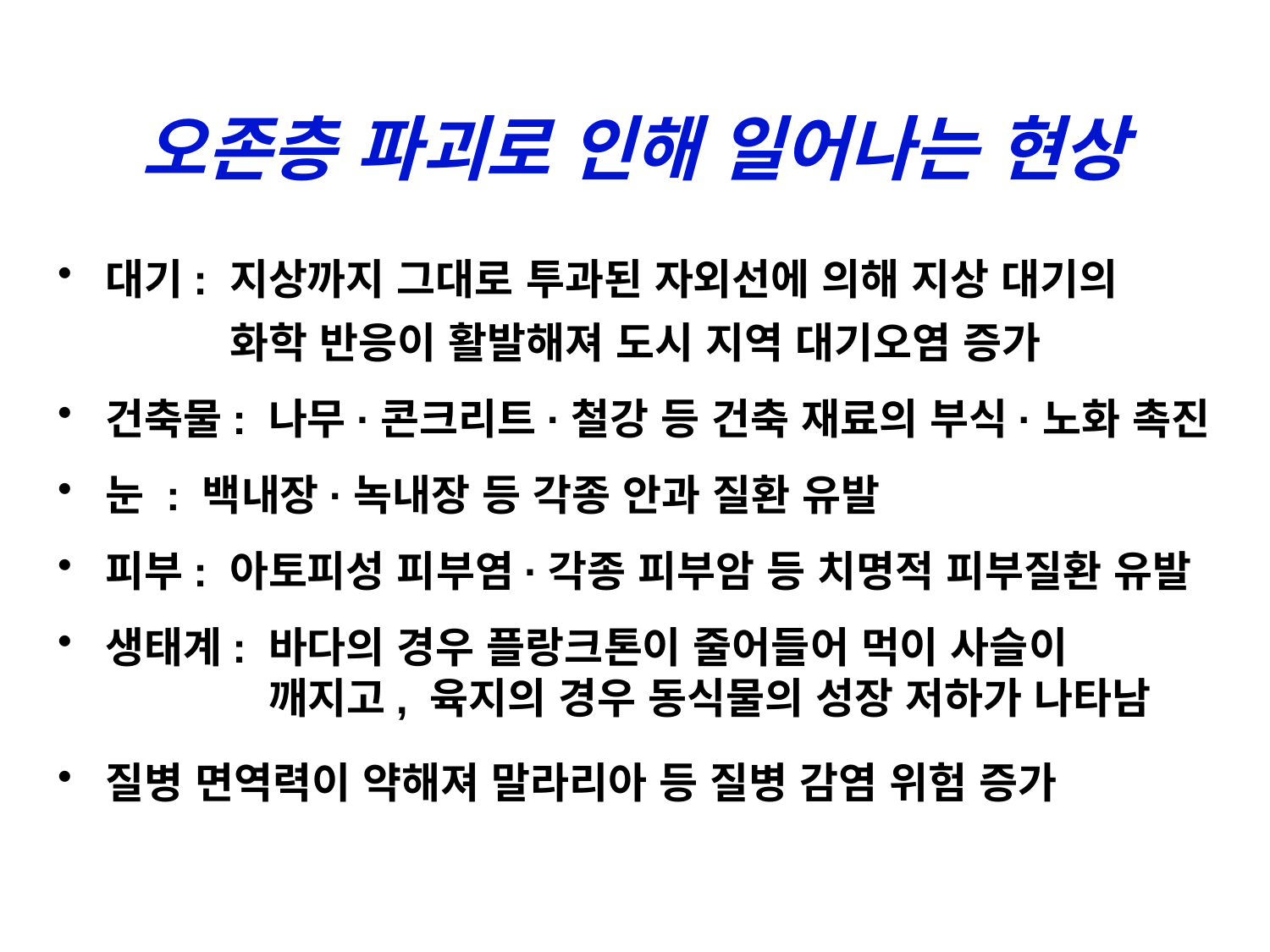

# 오존층 파괴로 인해 일어나는 현상
대기: 지상까지 그대로 투과된 자외선에 의해 지상 대기의
              화학 반응이 활발해져 도시 지역 대기오염 증가
건축물: 나무·콘크리트·철강 등 건축 재료의 부식·노화 촉진
눈 : 백내장·녹내장 등 각종 안과 질환 유발
피부: 아토피성 피부염·각종 피부암 등 치명적 피부질환 유발
생태계: 바다의 경우 플랑크톤이 줄어들어 먹이 사슬이
                 깨지고, 육지의 경우 동식물의 성장 저하가 나타남
질병 면역력이 약해져 말라리아 등 질병 감염 위험 증가